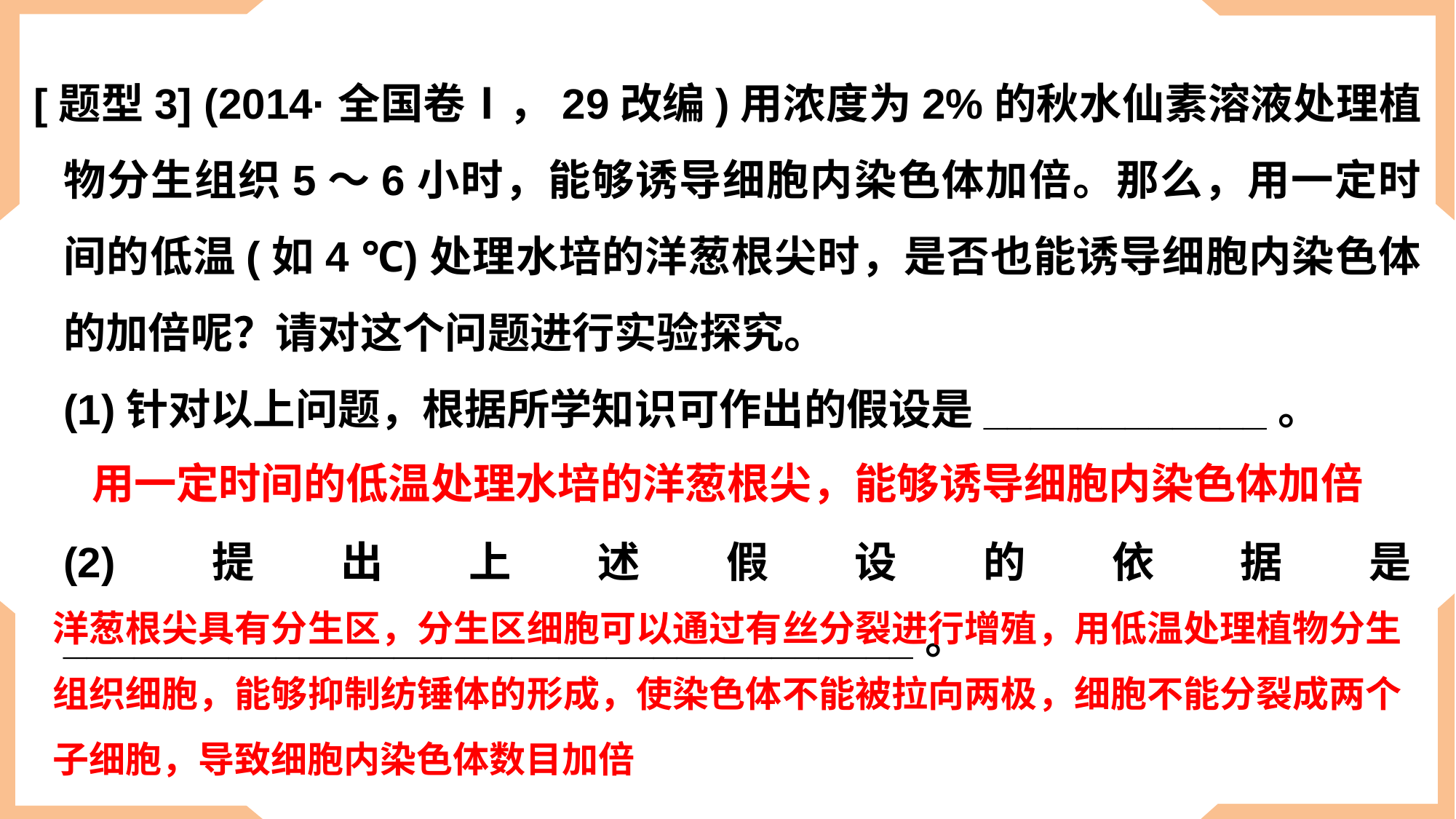

[题型3] (2014·全国卷Ⅰ，29改编)用浓度为2%的秋水仙素溶液处理植物分生组织5～6小时，能够诱导细胞内染色体加倍。那么，用一定时间的低温(如4 ℃)处理水培的洋葱根尖时，是否也能诱导细胞内染色体的加倍呢？请对这个问题进行实验探究。
	(1)针对以上问题，根据所学知识可作出的假设是____________。

	(2)提出上述假设的依据是____________________________________。
用一定时间的低温处理水培的洋葱根尖，能够诱导细胞内染色体加倍
洋葱根尖具有分生区，分生区细胞可以通过有丝分裂进行增殖，用低温处理植物分生组织细胞，能够抑制纺锤体的形成，使染色体不能被拉向两极，细胞不能分裂成两个子细胞，导致细胞内染色体数目加倍